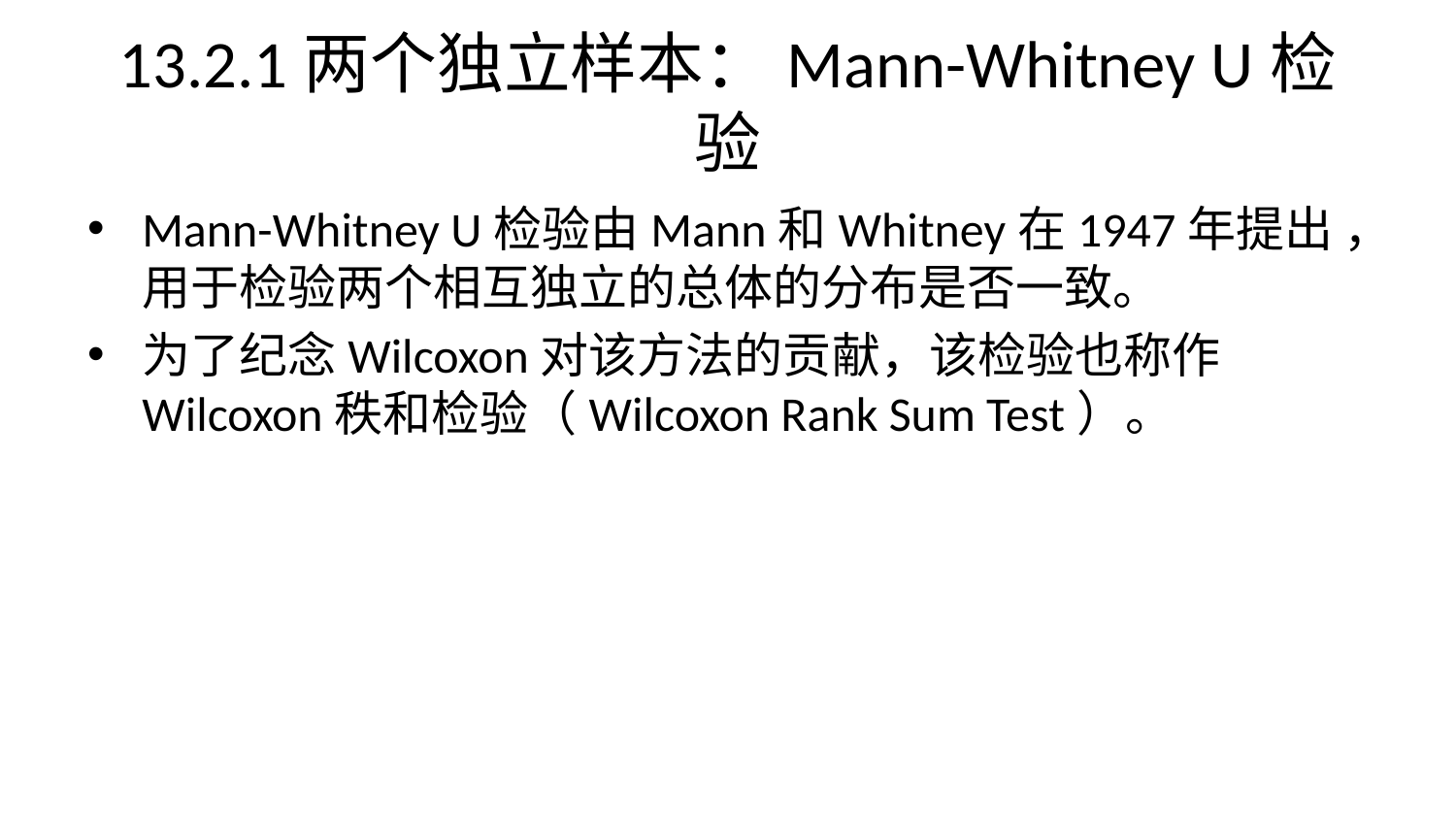

# 13.2.1两个独立样本：Mann-Whitney U检验
Mann-Whitney U检验由Mann和Whitney在1947年提出 ，用于检验两个相互独立的总体的分布是否一致。
为了纪念Wilcoxon对该方法的贡献，该检验也称作Wilcoxon秩和检验（Wilcoxon Rank Sum Test）。